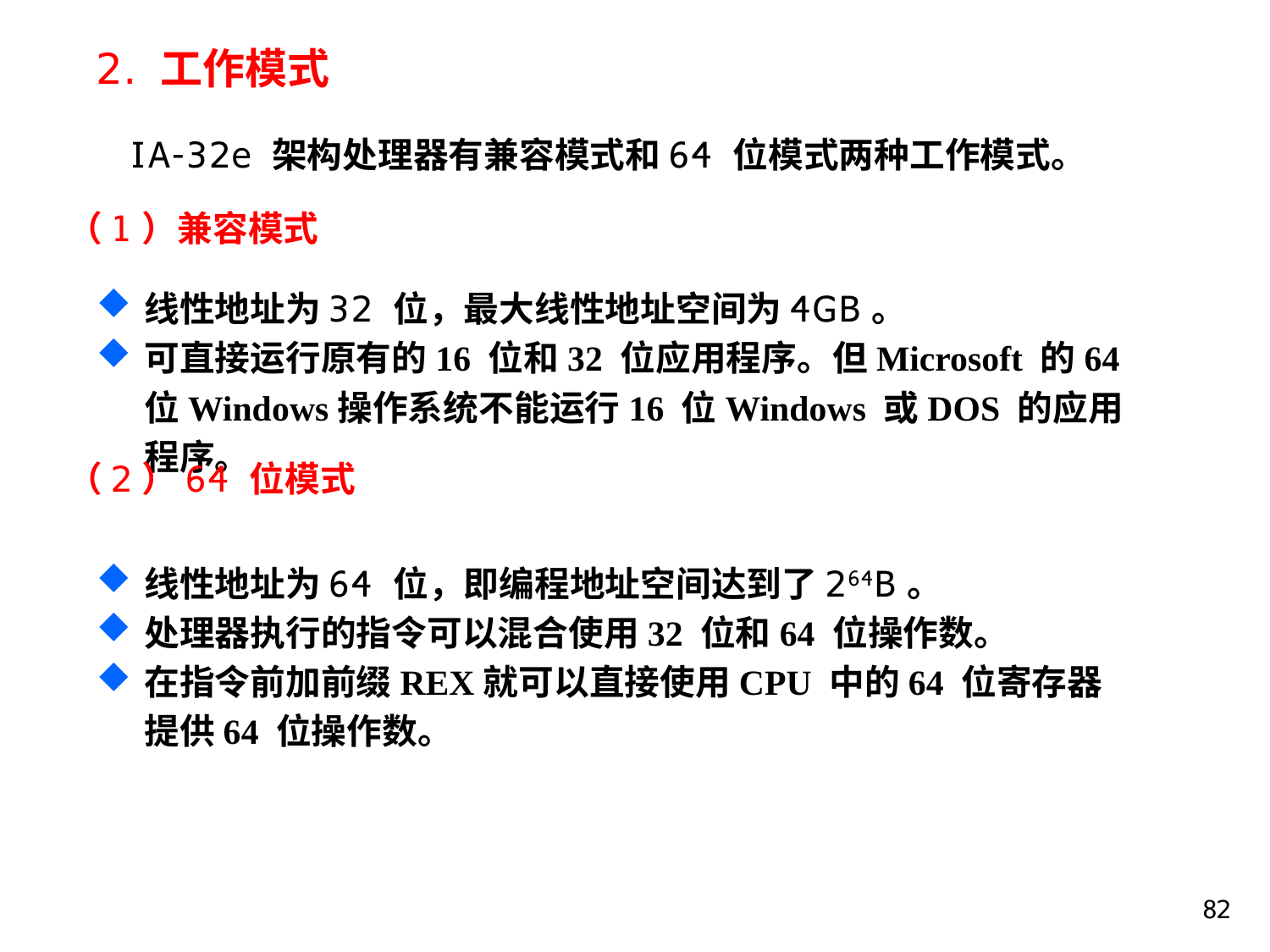

2. 工作模式
IA-32e 架构处理器有兼容模式和64 位模式两种工作模式。
（1）兼容模式
线性地址为32 位，最大线性地址空间为4GB。
可直接运行原有的16 位和32 位应用程序。但Microsoft 的64 位Windows操作系统不能运行16 位Windows 或DOS 的应用程序。
（2）64 位模式
线性地址为64 位，即编程地址空间达到了264B。
处理器执行的指令可以混合使用32 位和64 位操作数。
在指令前加前缀REX就可以直接使用CPU 中的64 位寄存器提供64 位操作数。
82